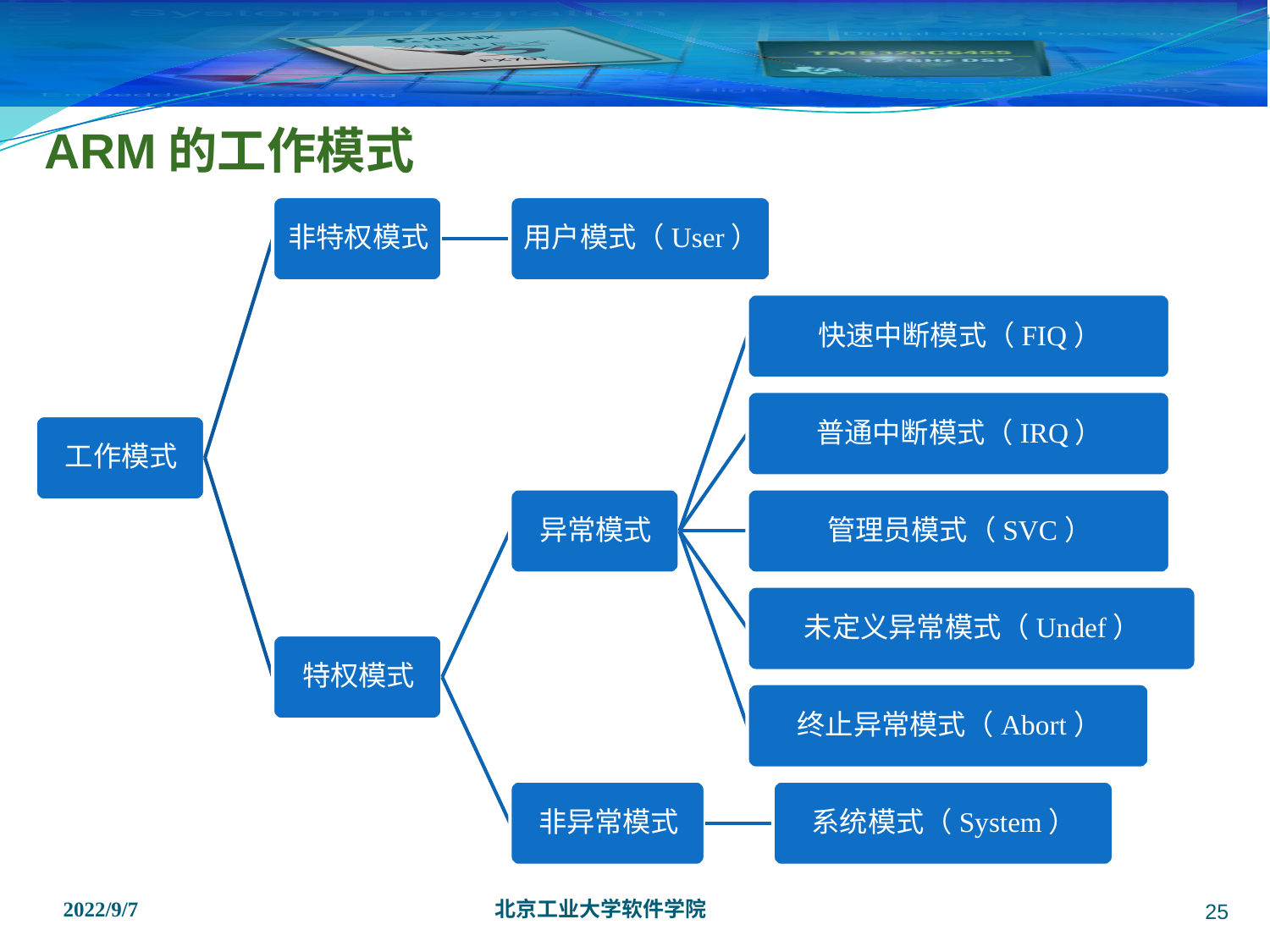

# ARM的工作模式
工作模式

非特权模式

用户模式（User）

特权模式

异常模式

快速中断模式（FIQ）

普通中断模式（IRQ）

管理员模式（SVC）

未定义异常模式（Undef）

终止异常模式（Abort）

非异常模式

系统模式（System）